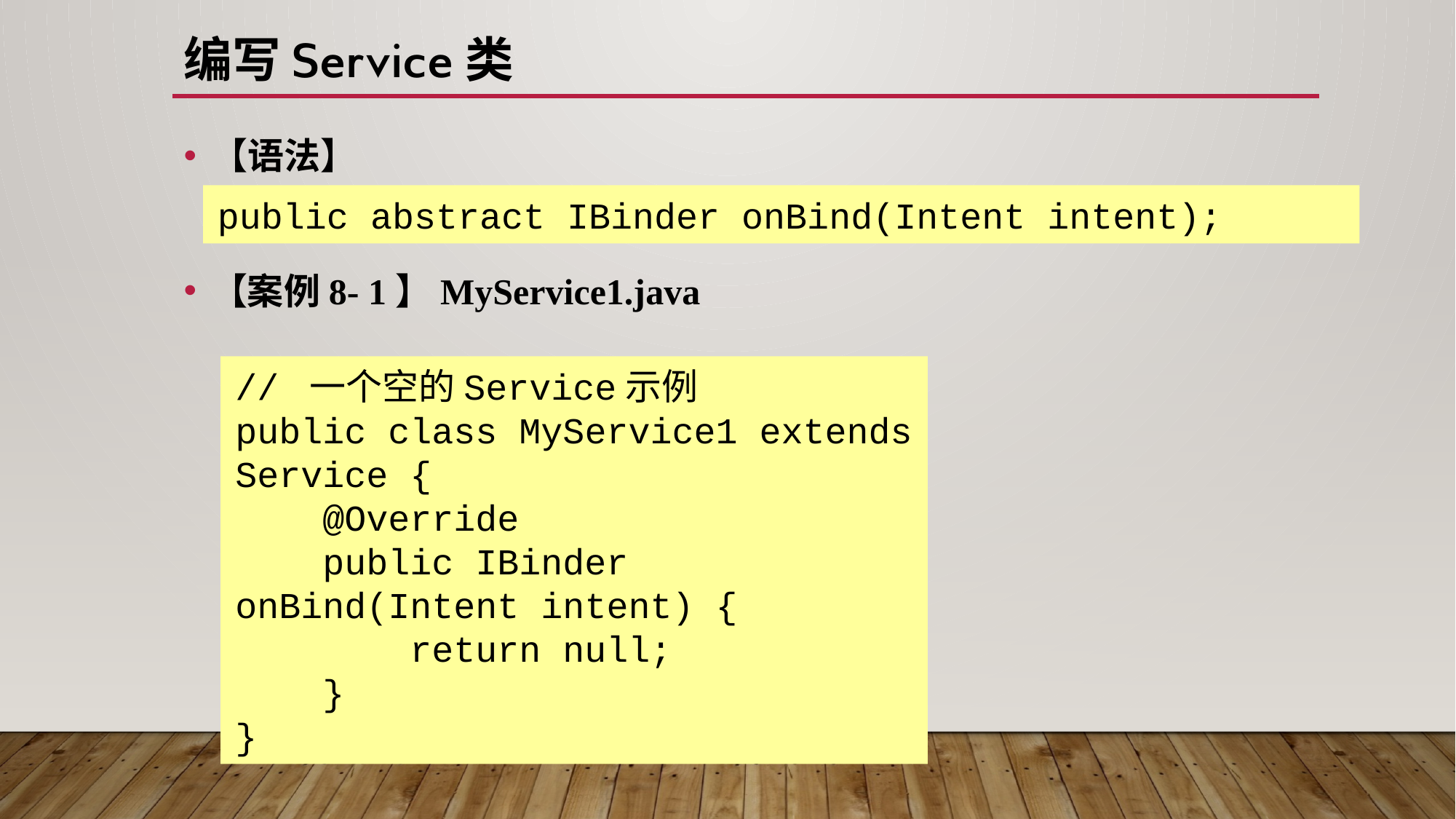

# 编写Service类
【语法】

【案例8- 1】MyService1.java

public abstract IBinder onBind(Intent intent);
// 一个空的Service示例
public class MyService1 extends Service {
    @Override
    public IBinder onBind(Intent intent) {
        return null;
    }
}